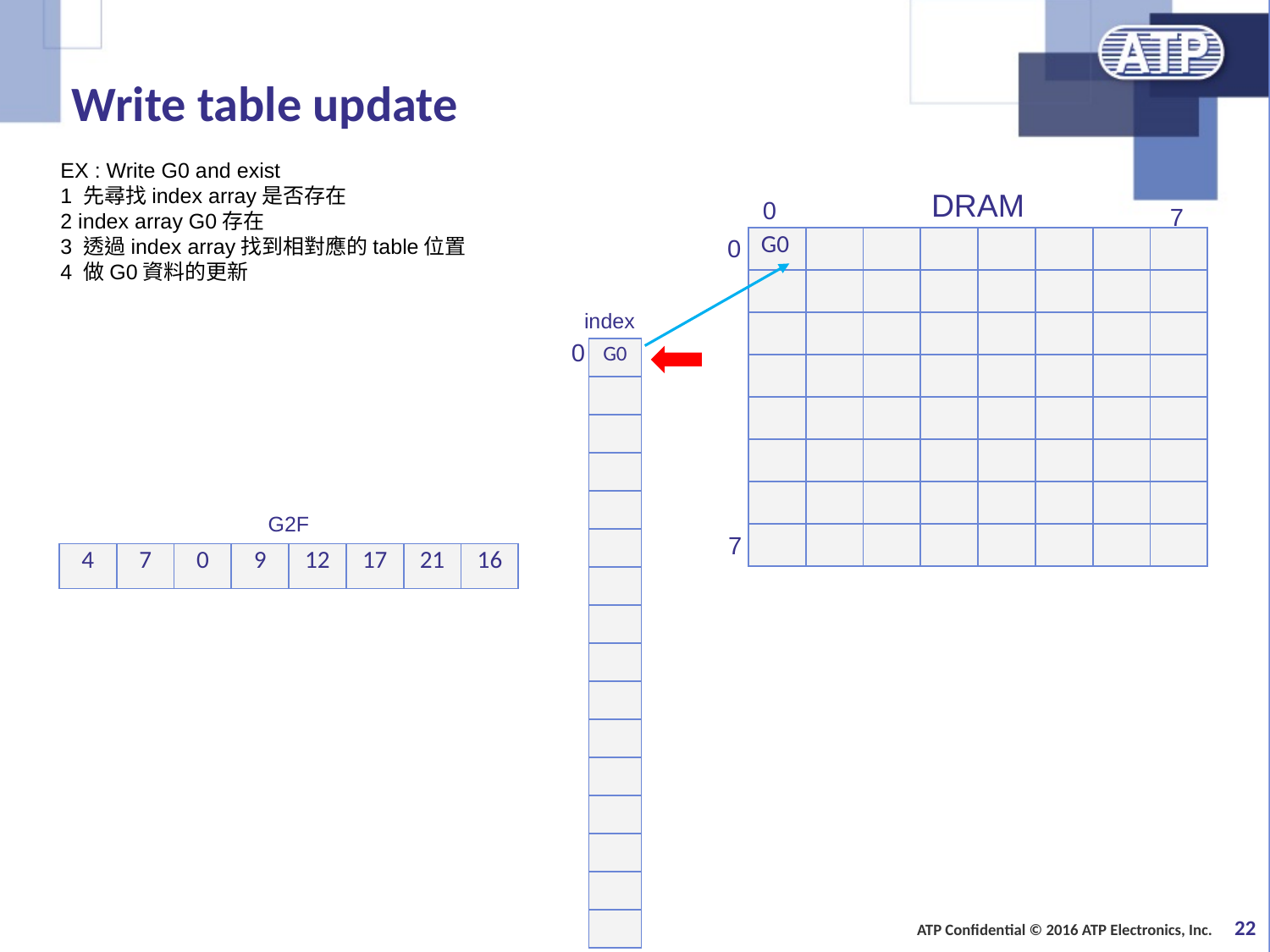

# Write table update
EX : Write G0 and exist
1 先尋找index array是否存在
2 index array G0存在
3 透過index array找到相對應的table位置
4 做G0資料的更新
DRAM
0
7
0
| G0 |  |  |  |  |  |  |  |
| --- | --- | --- | --- | --- | --- | --- | --- |
|  |  |  |  |  |  |  |  |
|  |  |  |  |  |  |  |  |
|  |  |  |  |  |  |  |  |
|  |  |  |  |  |  |  |  |
|  |  |  |  |  |  |  |  |
|  |  |  |  |  |  |  |  |
|  |  |  |  |  |  |  |  |
index
0
| G0 |
| --- |
|  |
|  |
|  |
|  |
|  |
|  |
|  |
|  |
|  |
|  |
|  |
|  |
|  |
|  |
|  |

G2F
7
| 4 | 7 | 0 | 9 | 12 | 17 | 21 | 16 |
| --- | --- | --- | --- | --- | --- | --- | --- |